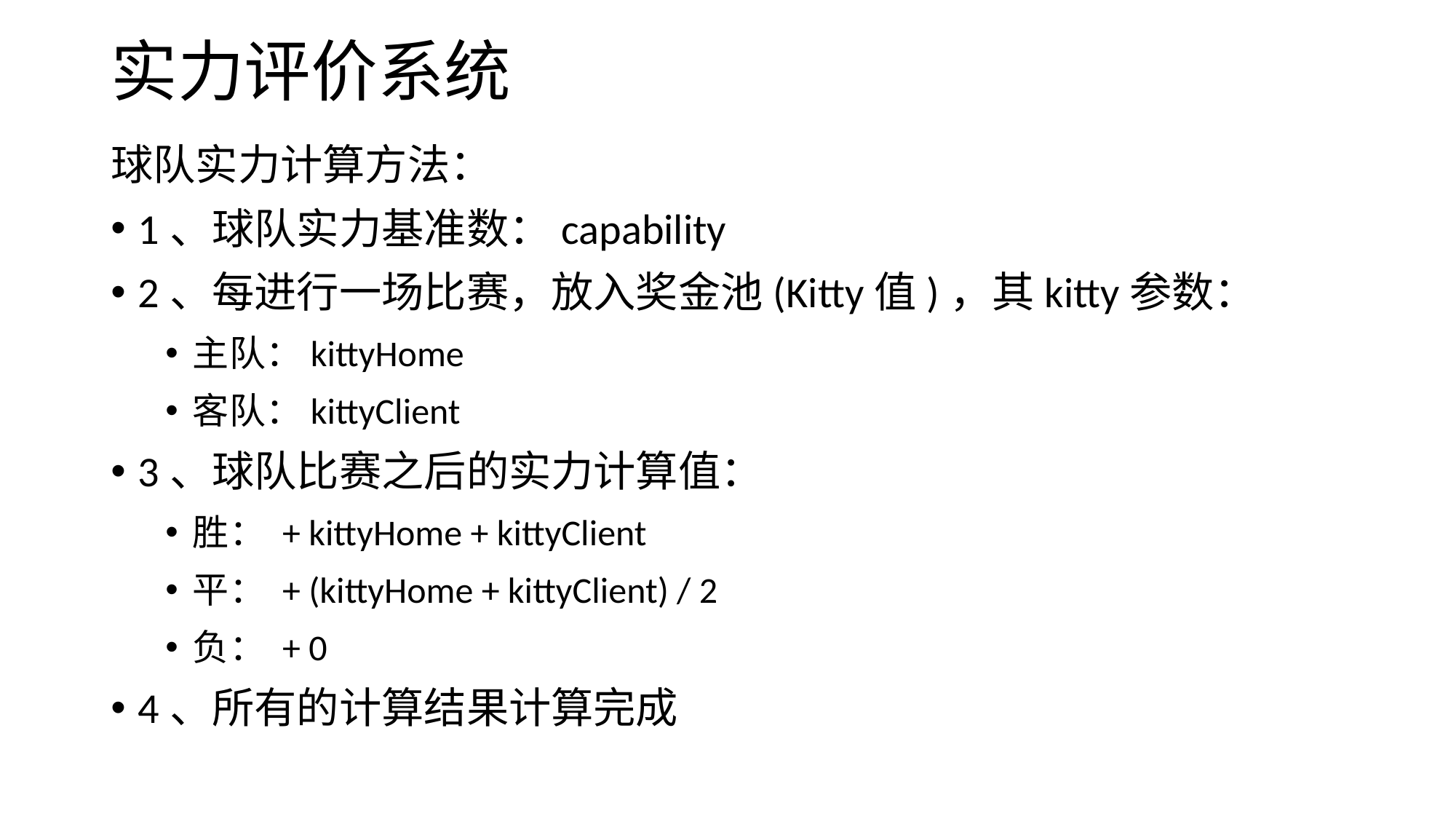

实力评价系统
球队实力计算方法：
1、球队实力基准数：capability
2、每进行一场比赛，放入奖金池(Kitty值)，其kitty参数：
主队：kittyHome
客队：kittyClient
3、球队比赛之后的实力计算值：
胜： + kittyHome + kittyClient
平： + (kittyHome + kittyClient) / 2
负： + 0
4、所有的计算结果计算完成